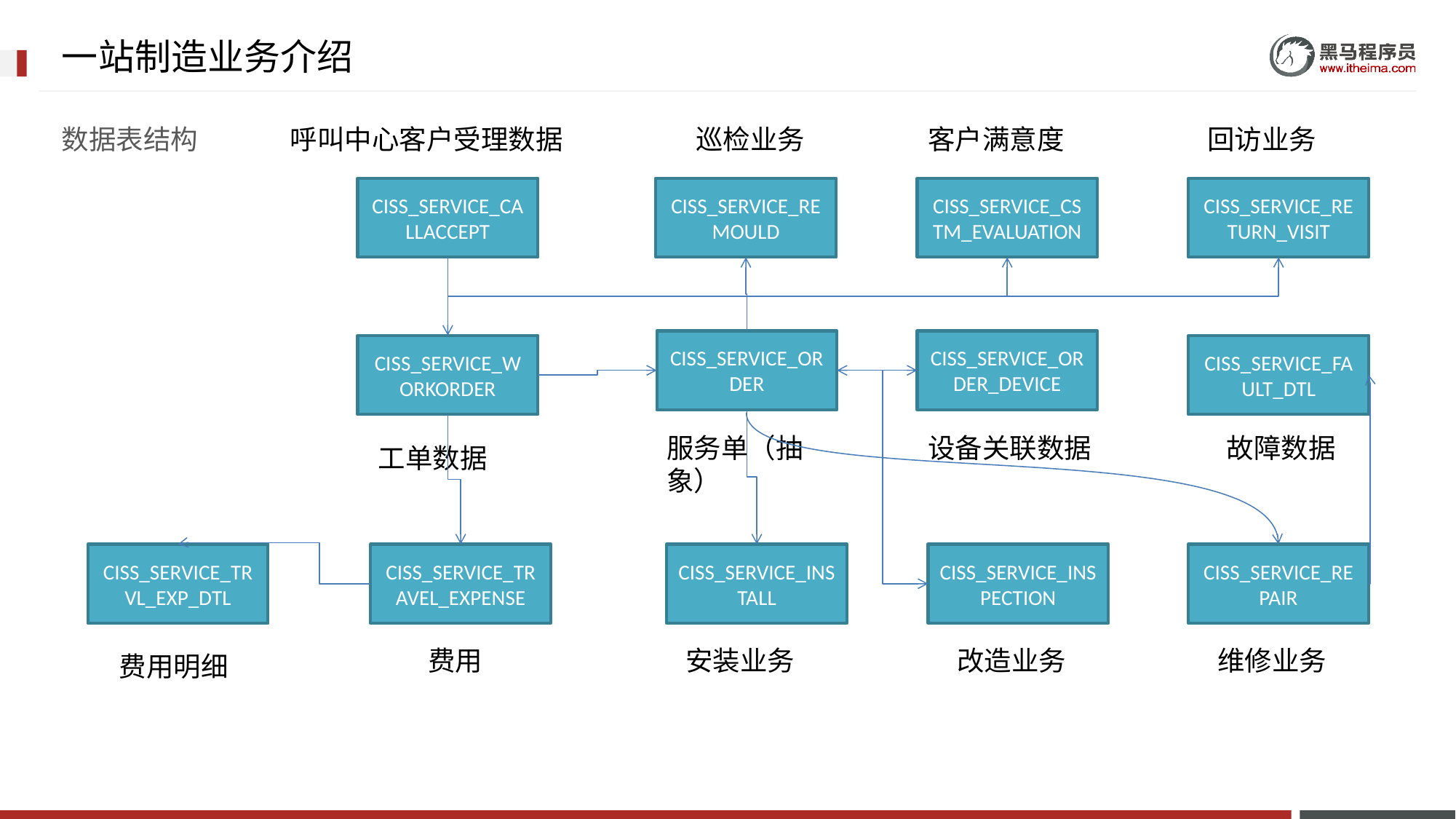

# 一站制造业务介绍
数据表结构
呼叫中心客户受理数据
巡检业务
客户满意度
回访业务
CISS_SERVICE_CALLACCEPT
CISS_SERVICE_REMOULD
CISS_SERVICE_CSTM_EVALUATION
CISS_SERVICE_RETURN_VISIT
CISS_SERVICE_ORDER
CISS_SERVICE_ORDER_DEVICE
CISS_SERVICE_WORKORDER
CISS_SERVICE_FAULT_DTL
服务单（抽象）
设备关联数据
故障数据
工单数据
CISS_SERVICE_TRVL_EXP_DTL
CISS_SERVICE_TRAVEL_EXPENSE
CISS_SERVICE_INSTALL
CISS_SERVICE_INSPECTION
CISS_SERVICE_REPAIR
费用
安装业务
改造业务
维修业务
费用明细